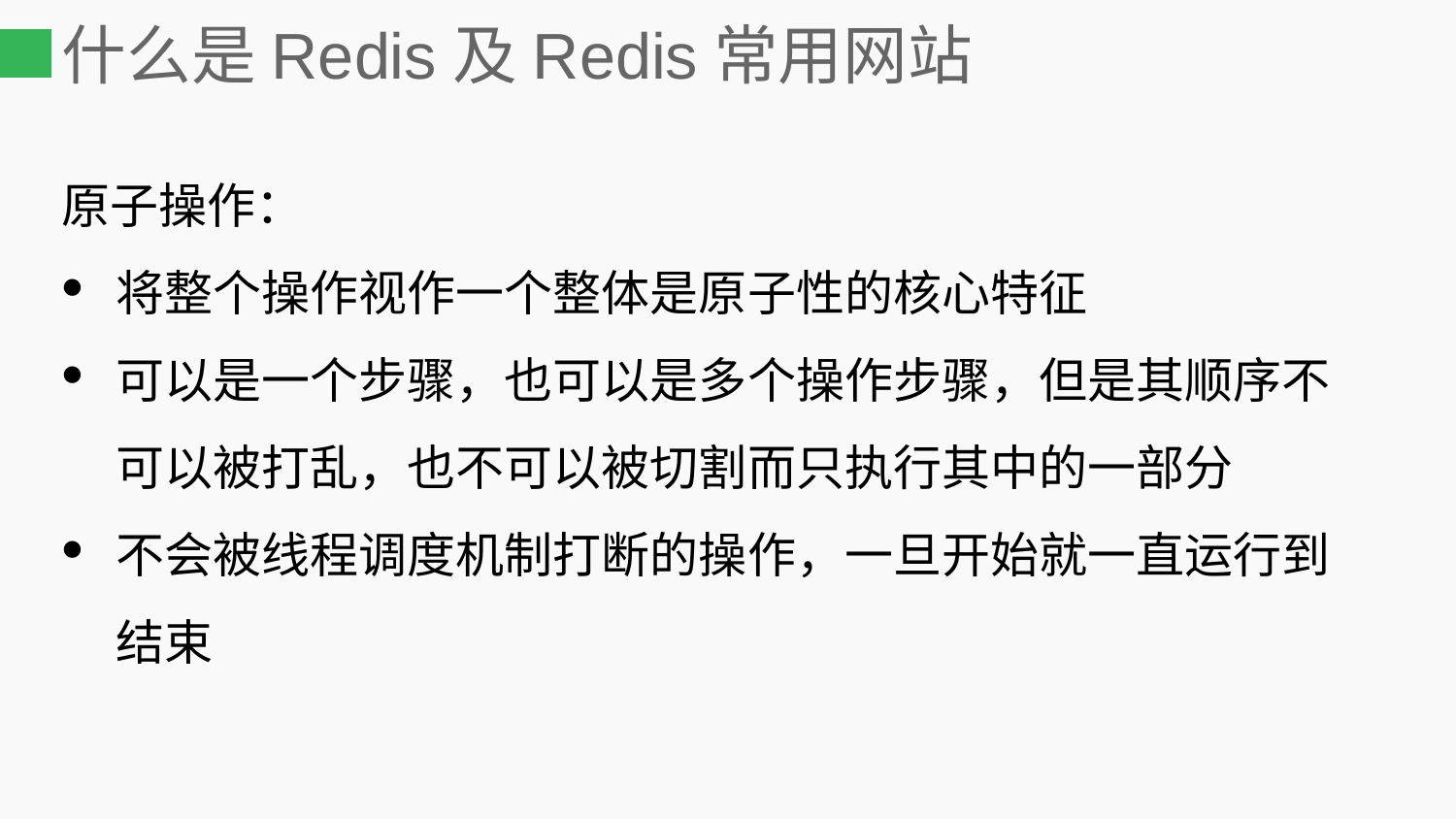

# 什么是Redis及Redis常用网站
原子操作：
将整个操作视作一个整体是原子性的核心特征
可以是一个步骤，也可以是多个操作步骤，但是其顺序不可以被打乱，也不可以被切割而只执行其中的一部分
不会被线程调度机制打断的操作，一旦开始就一直运行到结束